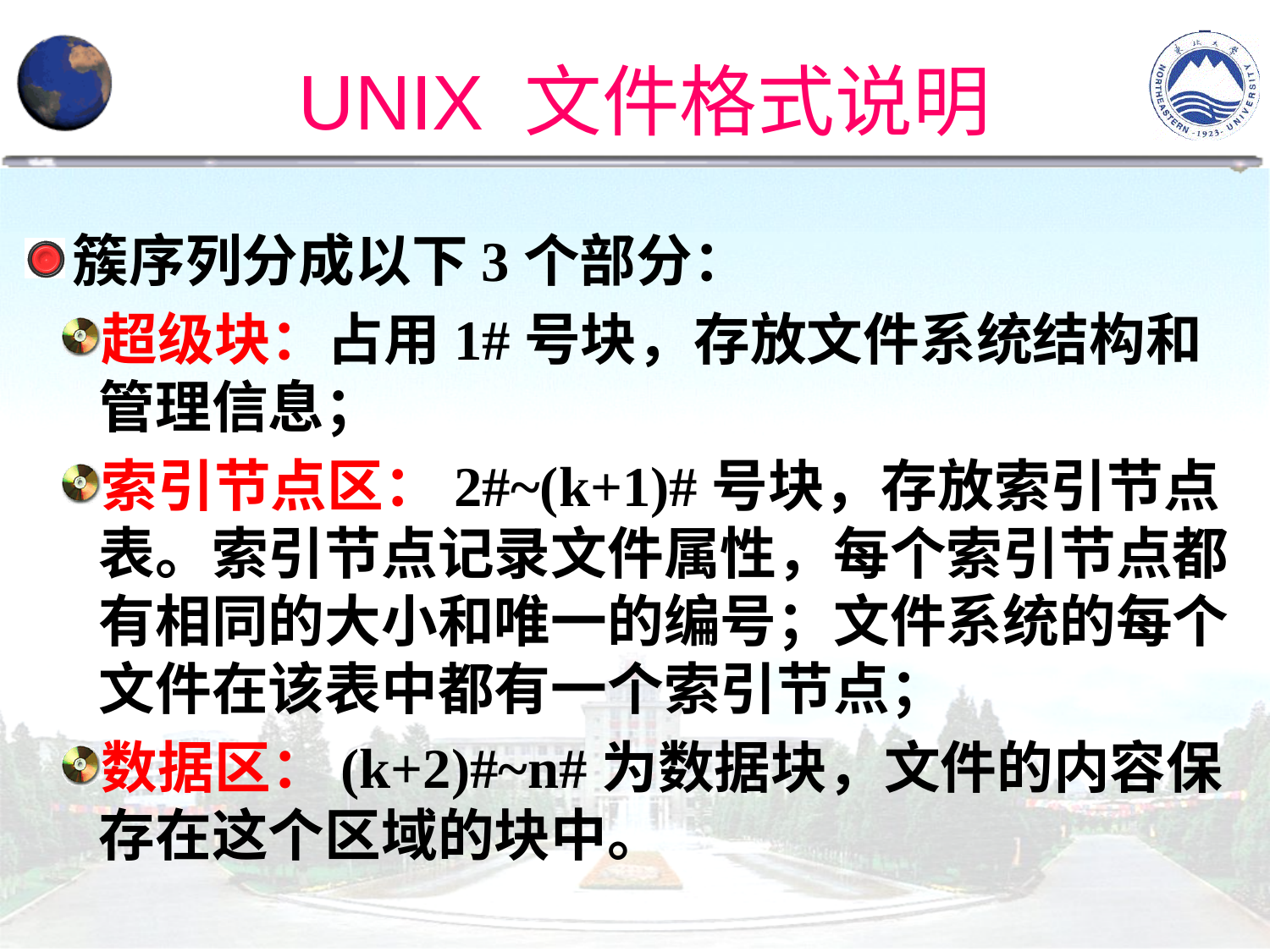

# UNIX 文件格式说明
簇序列分成以下3个部分：
超级块：占用1#号块，存放文件系统结构和管理信息；
索引节点区：2#~(k+1)#号块，存放索引节点表。索引节点记录文件属性，每个索引节点都有相同的大小和唯一的编号；文件系统的每个文件在该表中都有一个索引节点；
数据区：(k+2)#~n#为数据块，文件的内容保存在这个区域的块中。